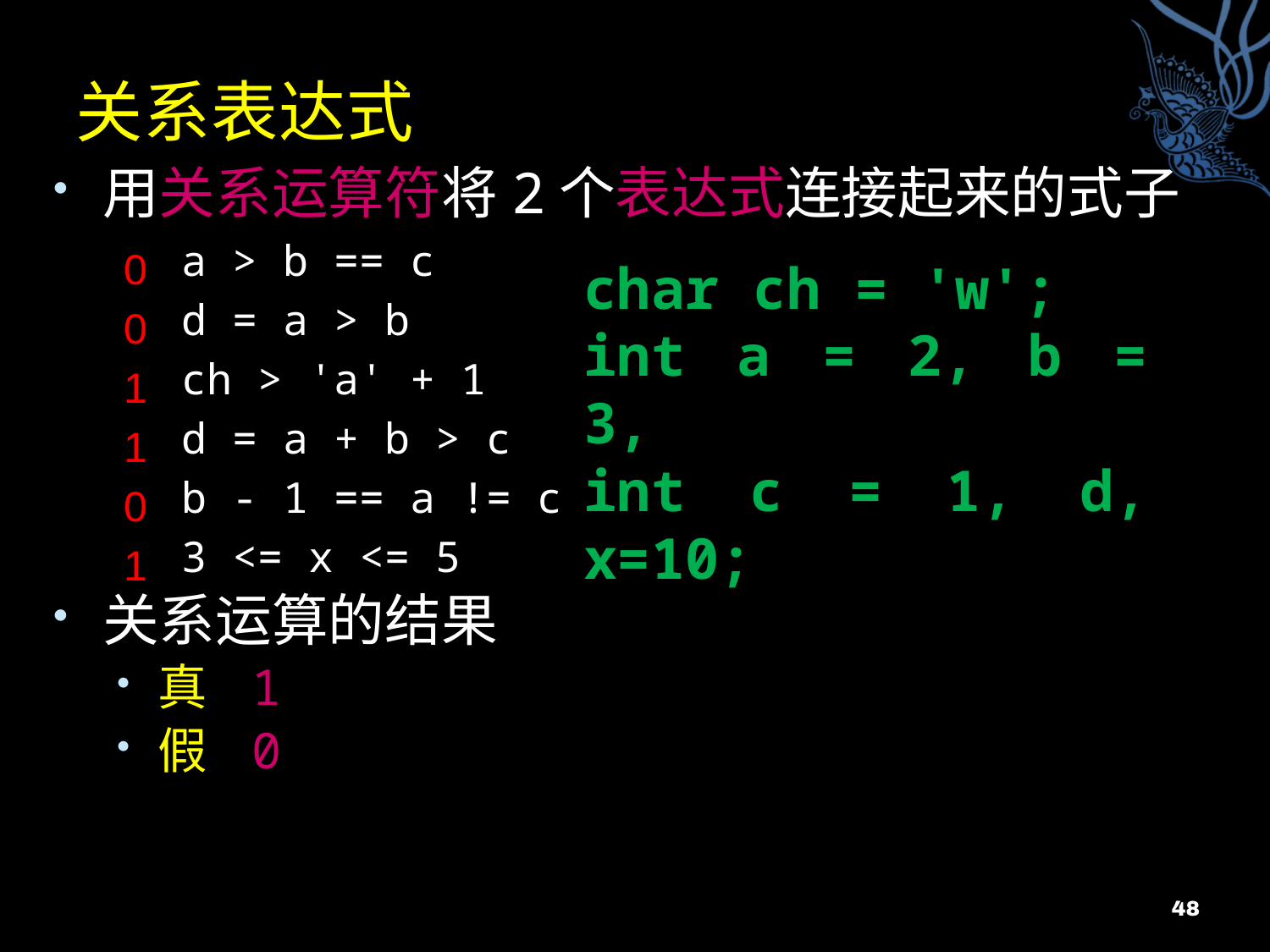

# 关系表达式
用关系运算符将2个表达式连接起来的式子
a > b == c
d = a > b
ch > 'a' + 1
d = a + b > c
b - 1 == a != c
3 <= x <= 5
关系运算的结果
真   1
假   0
0
0
1
1
0
1
char ch = 'w';
int a = 2, b = 3,
int c = 1, d, x=10;
48